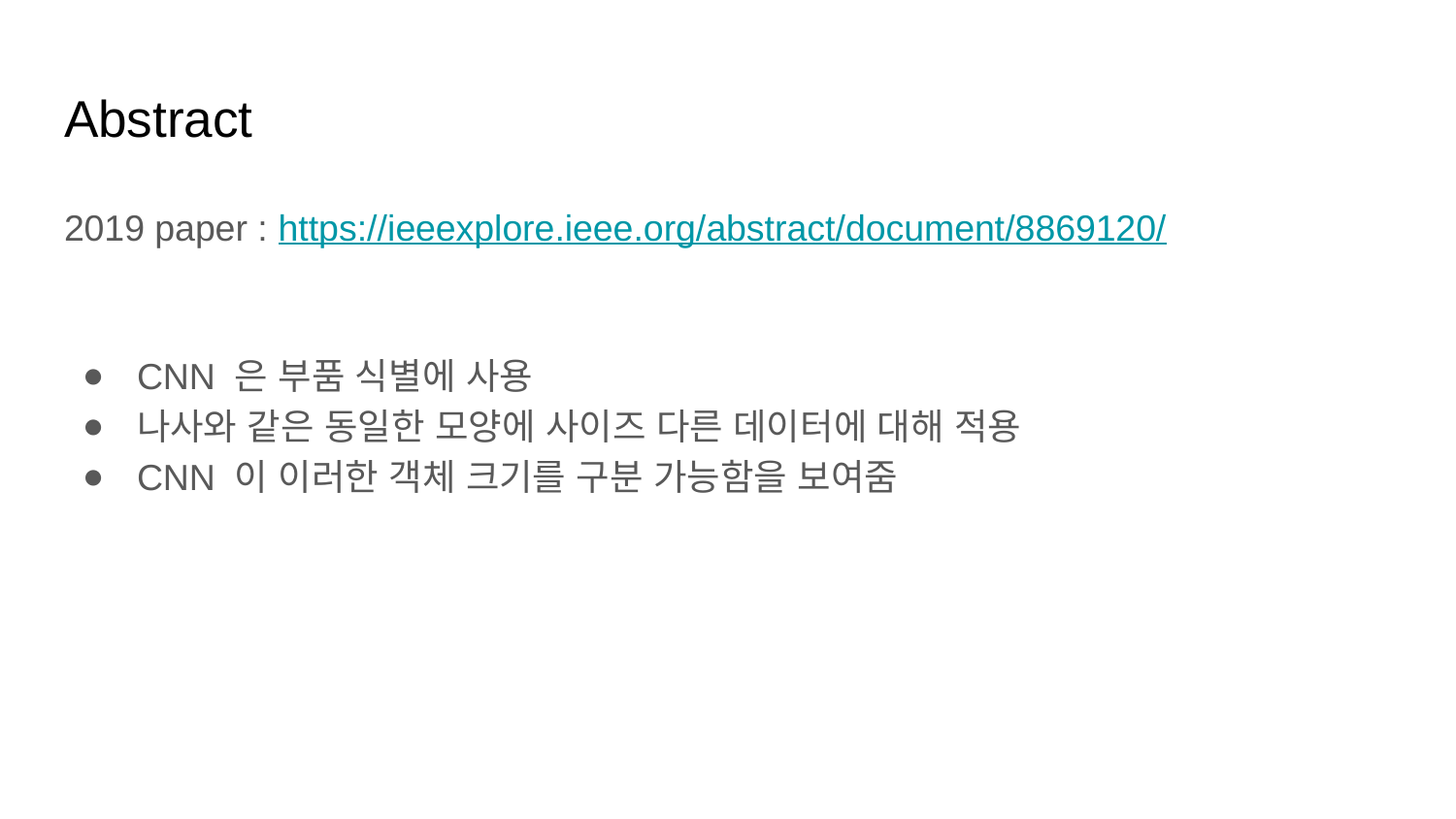

# Abstract
2019 paper : https://ieeexplore.ieee.org/abstract/document/8869120/

CNN 은 부품 식별에 사용
나사와 같은 동일한 모양에 사이즈 다른 데이터에 대해 적용
CNN 이 이러한 객체 크기를 구분 가능함을 보여줌